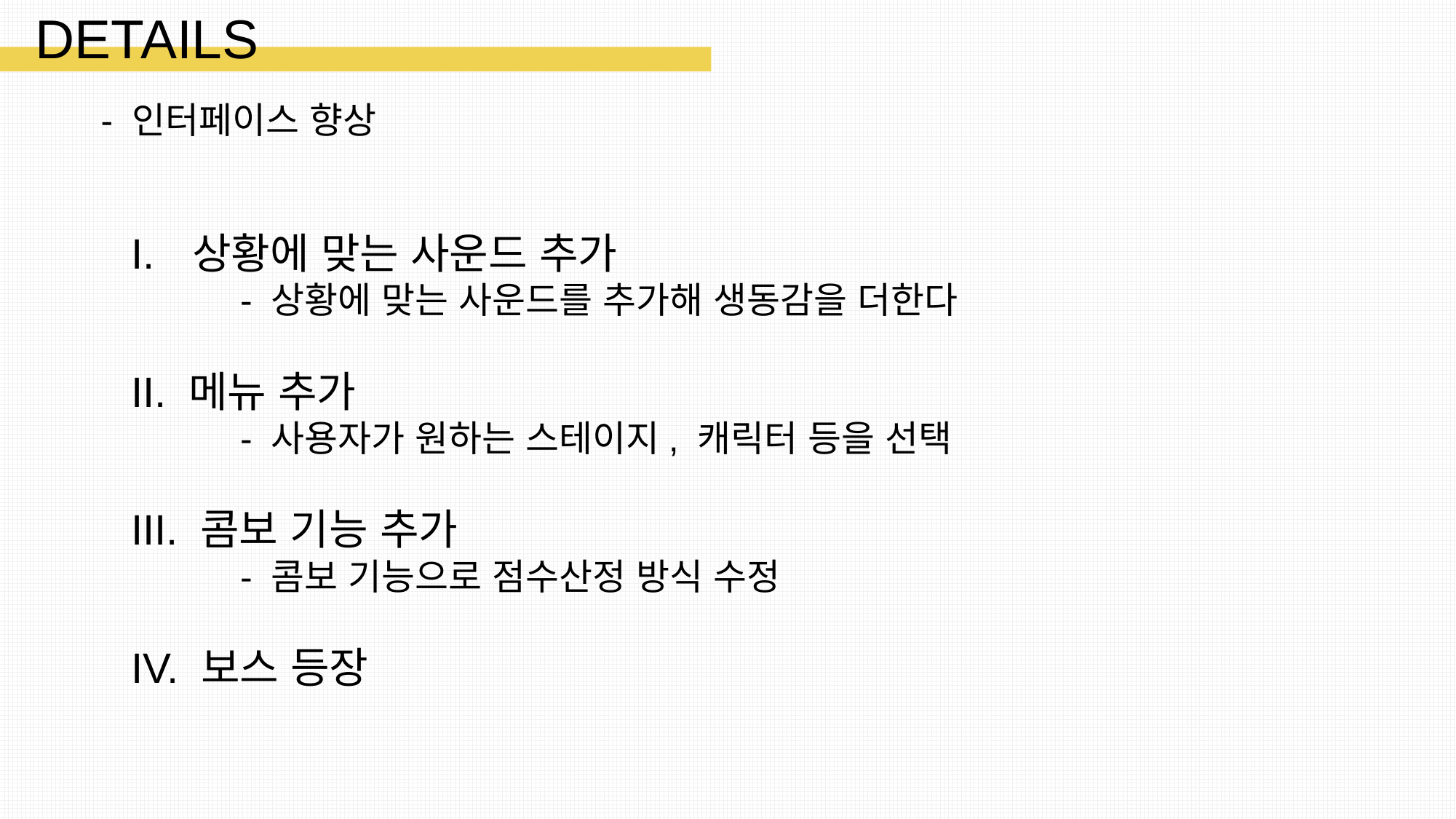

DETAILS

- 인터페이스 향상
상황에 맞는 사운드 추가
	- 상황에 맞는 사운드를 추가해 생동감을 더한다

II. 메뉴 추가
	- 사용자가 원하는 스테이지, 캐릭터 등을 선택

III. 콤보 기능 추가
	- 콤보 기능으로 점수산정 방식 수정

IV. 보스 등장